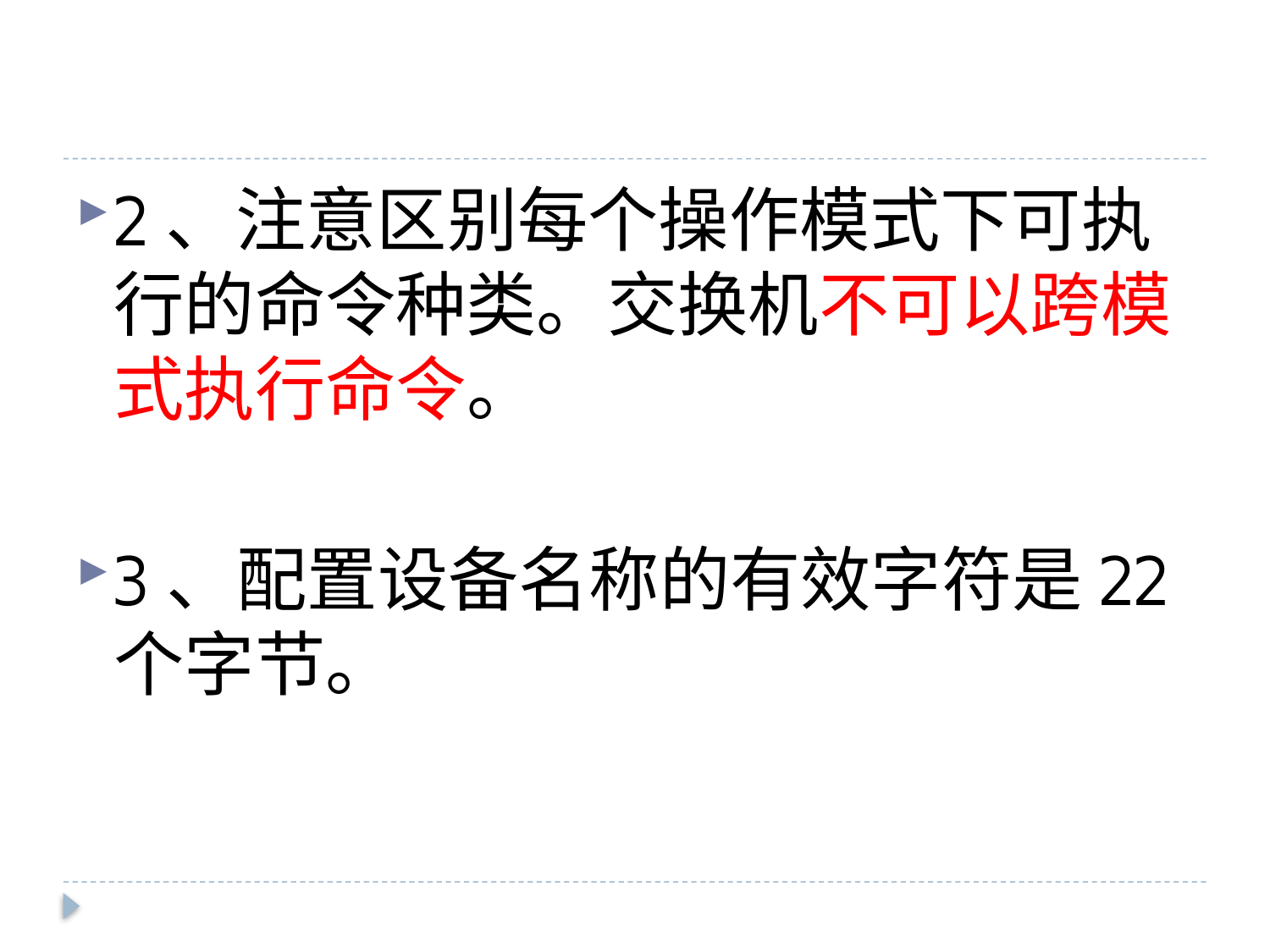

#
2、注意区别每个操作模式下可执行的命令种类。交换机不可以跨模式执行命令。

3、配置设备名称的有效字符是22个字节。